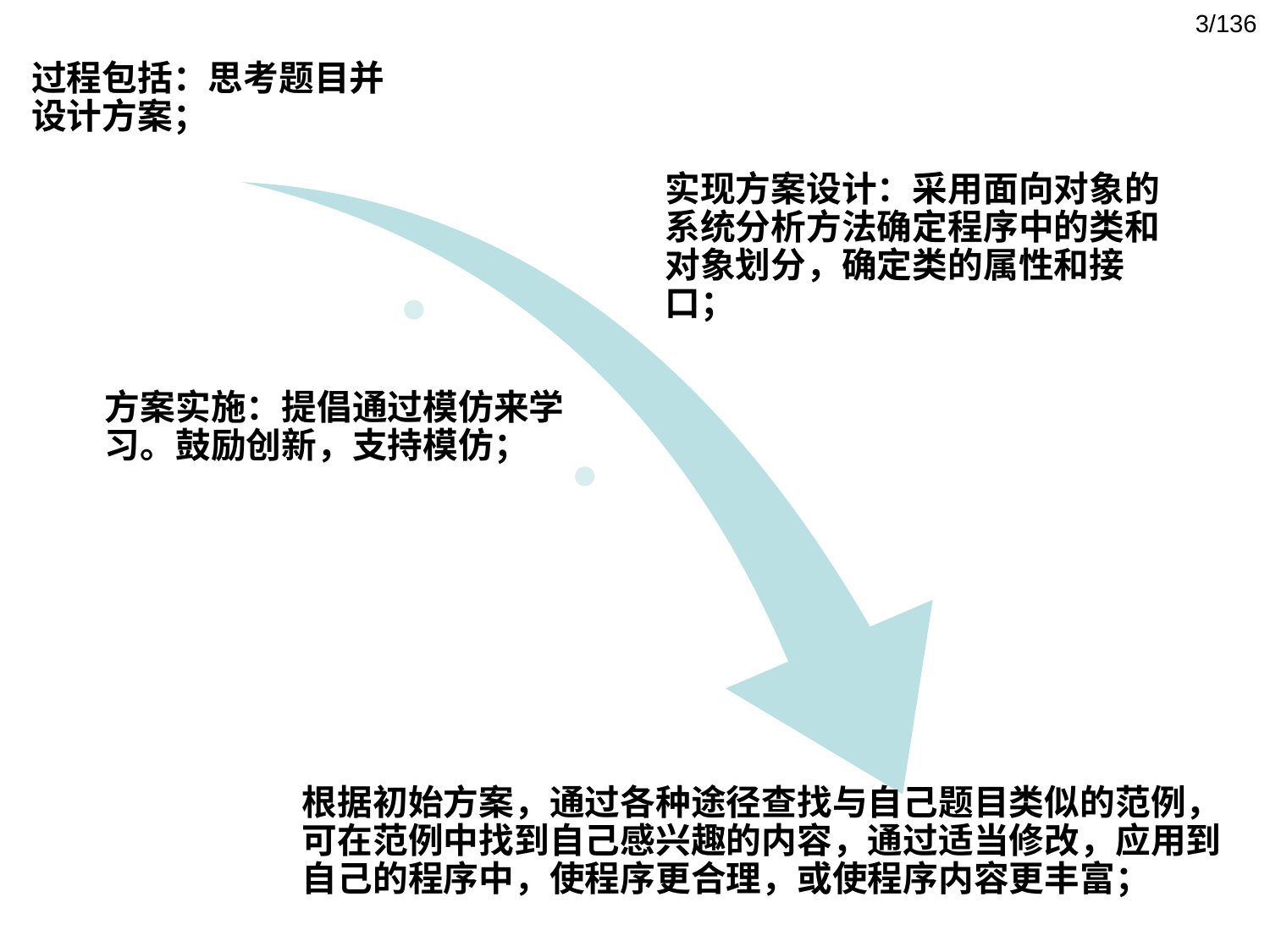

3/136
过程包括：思考题目并设计方案；
实现方案设计：采用面向对象的系统分析方法确定程序中的类和对象划分，确定类的属性和接口；
方案实施：提倡通过模仿来学习。鼓励创新，支持模仿；
根据初始方案，通过各种途径查找与自己题目类似的范例，可在范例中找到自己感兴趣的内容，通过适当修改，应用到自己的程序中，使程序更合理，或使程序内容更丰富；